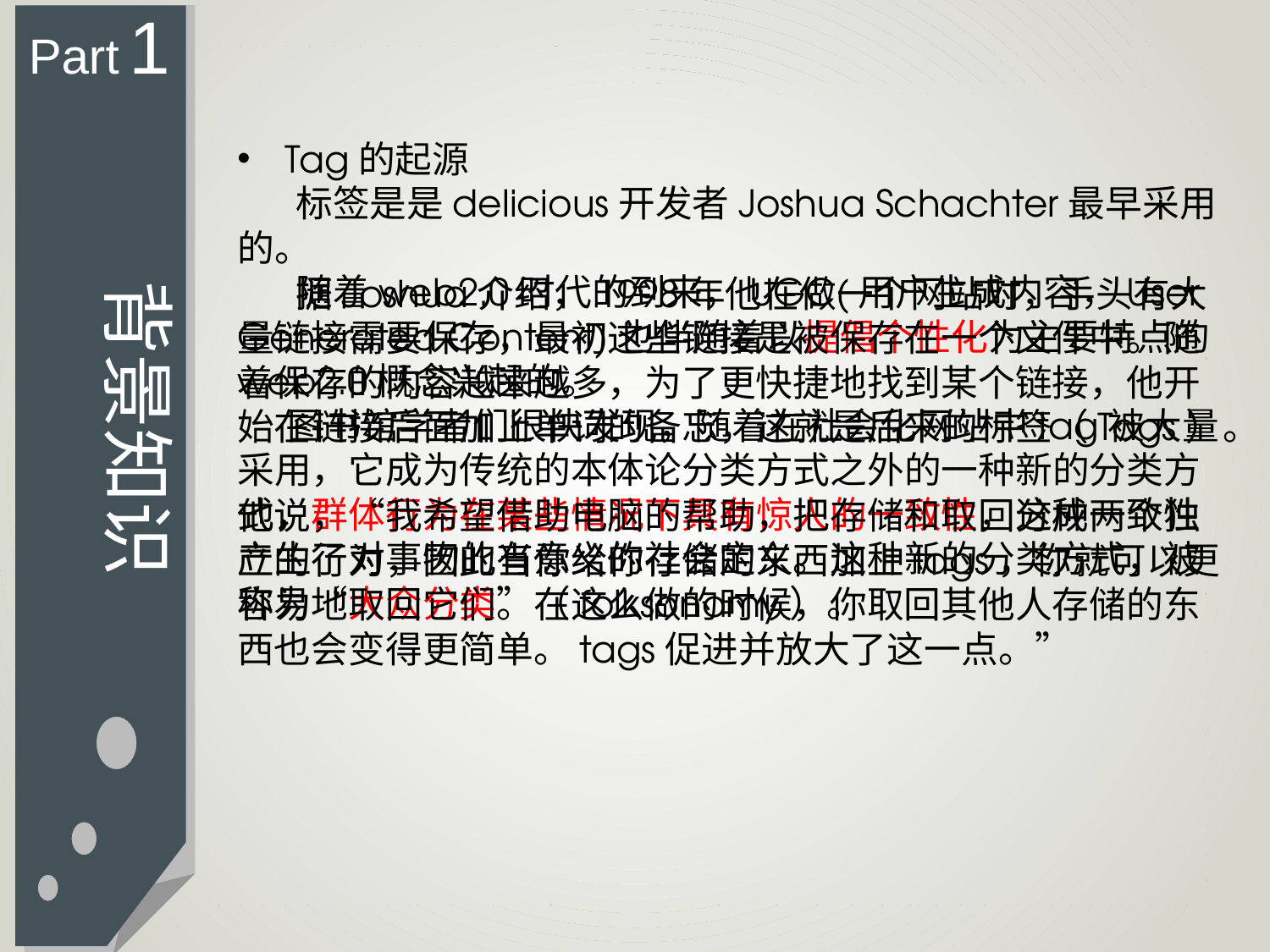

Part 1

背景知识
Tag的起源
      标签是是delicious开发者Joshua Schachter最早采用的。
      随着web2.0时代的到来，UGC(用户生成内容，User Generated Content)也伴随着以提倡个性化为主要特点的web2.0概念兴起的。
     图书馆学者们很快发现，随着在社会化网站中tag被大量采用，它成为传统的本体论分类方式之外的一种新的分类方式，群体行为在某些情况下具有惊人的一致性，这种一致性产生了对事物的有意义的社会定义。这种新的分类方式，被称为“大众分类”（folksonomy）。
      据Joshua介绍，1998年他在做一个网站时，手头有大量链接需要保存，最初这些链接是被保存在一个文件中。随着保存的内容越来越多，为了更快捷地找到某个链接，他开始在链接后面加上单词的备忘，这就是后来的标签（Tags）。
他说，“我希望借助电脑的帮助，把存储和取回分成两个独立的行为，因此当你给你存储的东西加上tags，你就可以更容易地取回它们。在这么做的时候，你取回其他人存储的东西也会变得更简单。tags促进并放大了这一点。”